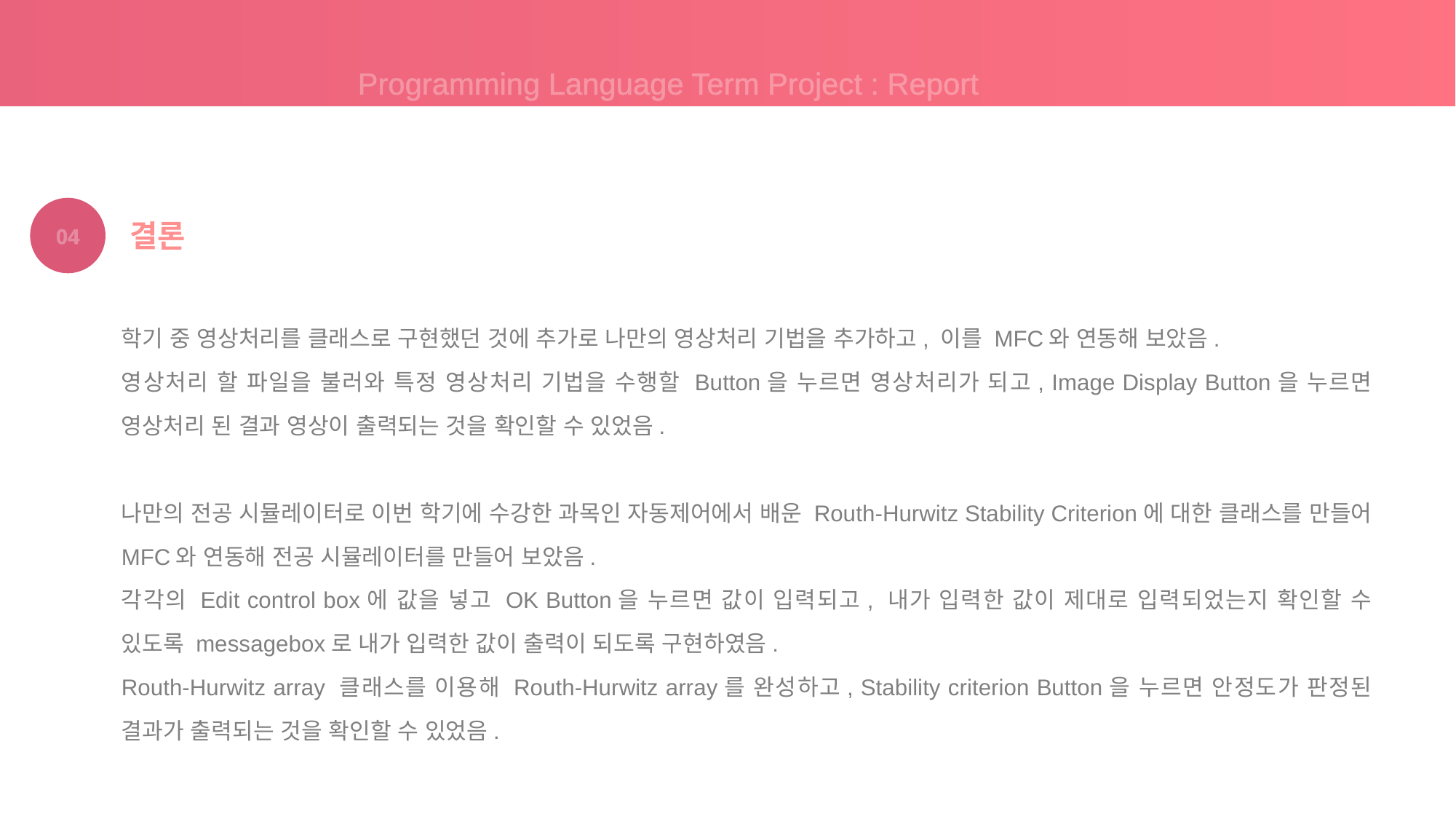

Programming Language Term Project : Report
04
결론
학기 중 영상처리를 클래스로 구현했던 것에 추가로 나만의 영상처리 기법을 추가하고, 이를 MFC와 연동해 보았음.
영상처리 할 파일을 불러와 특정 영상처리 기법을 수행할 Button을 누르면 영상처리가 되고, Image Display Button을 누르면 영상처리 된 결과 영상이 출력되는 것을 확인할 수 있었음.

나만의 전공 시뮬레이터로 이번 학기에 수강한 과목인 자동제어에서 배운 Routh-Hurwitz Stability Criterion에 대한 클래스를 만들어 MFC와 연동해 전공 시뮬레이터를 만들어 보았음.
각각의 Edit control box에 값을 넣고 OK Button을 누르면 값이 입력되고, 내가 입력한 값이 제대로 입력되었는지 확인할 수 있도록 messagebox로 내가 입력한 값이 출력이 되도록 구현하였음.
Routh-Hurwitz array 클래스를 이용해 Routh-Hurwitz array를 완성하고, Stability criterion Button을 누르면 안정도가 판정된 결과가 출력되는 것을 확인할 수 있었음.